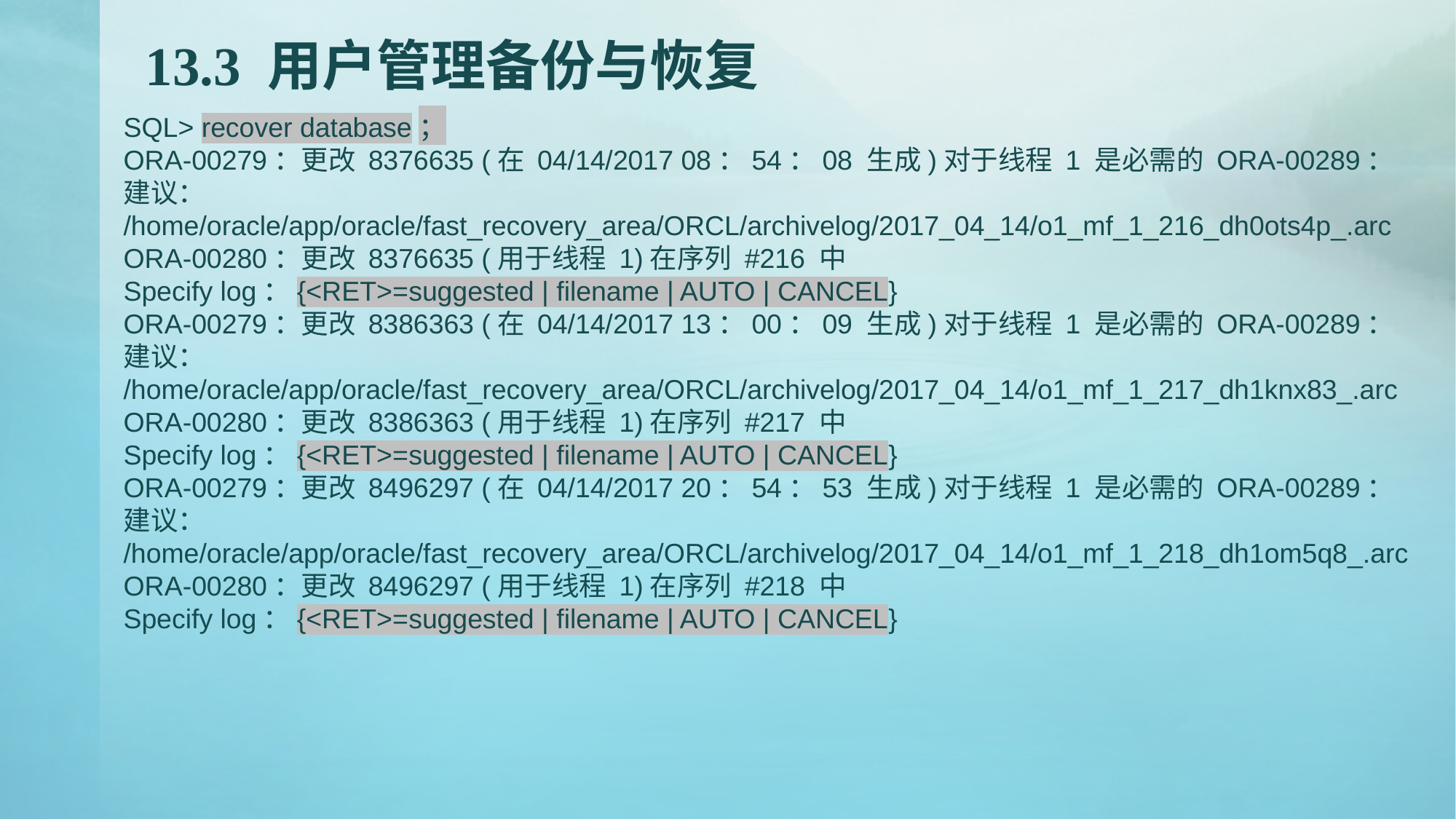

# 13.3 用户管理备份与恢复
SQL> recover database；
ORA-00279：更改 8376635 (在 04/14/2017 08：54：08 生成)对于线程 1 是必需的 ORA-00289：
建议：
/home/oracle/app/oracle/fast_recovery_area/ORCL/archivelog/2017_04_14/o1_mf_1_216_dh0ots4p_.arc
ORA-00280：更改 8376635 (用于线程 1)在序列 #216 中
Specify log：{<RET>=suggested | filename | AUTO | CANCEL}
ORA-00279：更改 8386363 (在 04/14/2017 13：00：09 生成)对于线程 1 是必需的 ORA-00289：
建议：
/home/oracle/app/oracle/fast_recovery_area/ORCL/archivelog/2017_04_14/o1_mf_1_217_dh1knx83_.arc
ORA-00280：更改 8386363 (用于线程 1)在序列 #217 中
Specify log：{<RET>=suggested | filename | AUTO | CANCEL}
ORA-00279：更改 8496297 (在 04/14/2017 20：54：53 生成)对于线程 1 是必需的 ORA-00289：
建议：
/home/oracle/app/oracle/fast_recovery_area/ORCL/archivelog/2017_04_14/o1_mf_1_218_dh1om5q8_.arc
ORA-00280：更改 8496297 (用于线程 1)在序列 #218 中
Specify log：{<RET>=suggested | filename | AUTO | CANCEL}